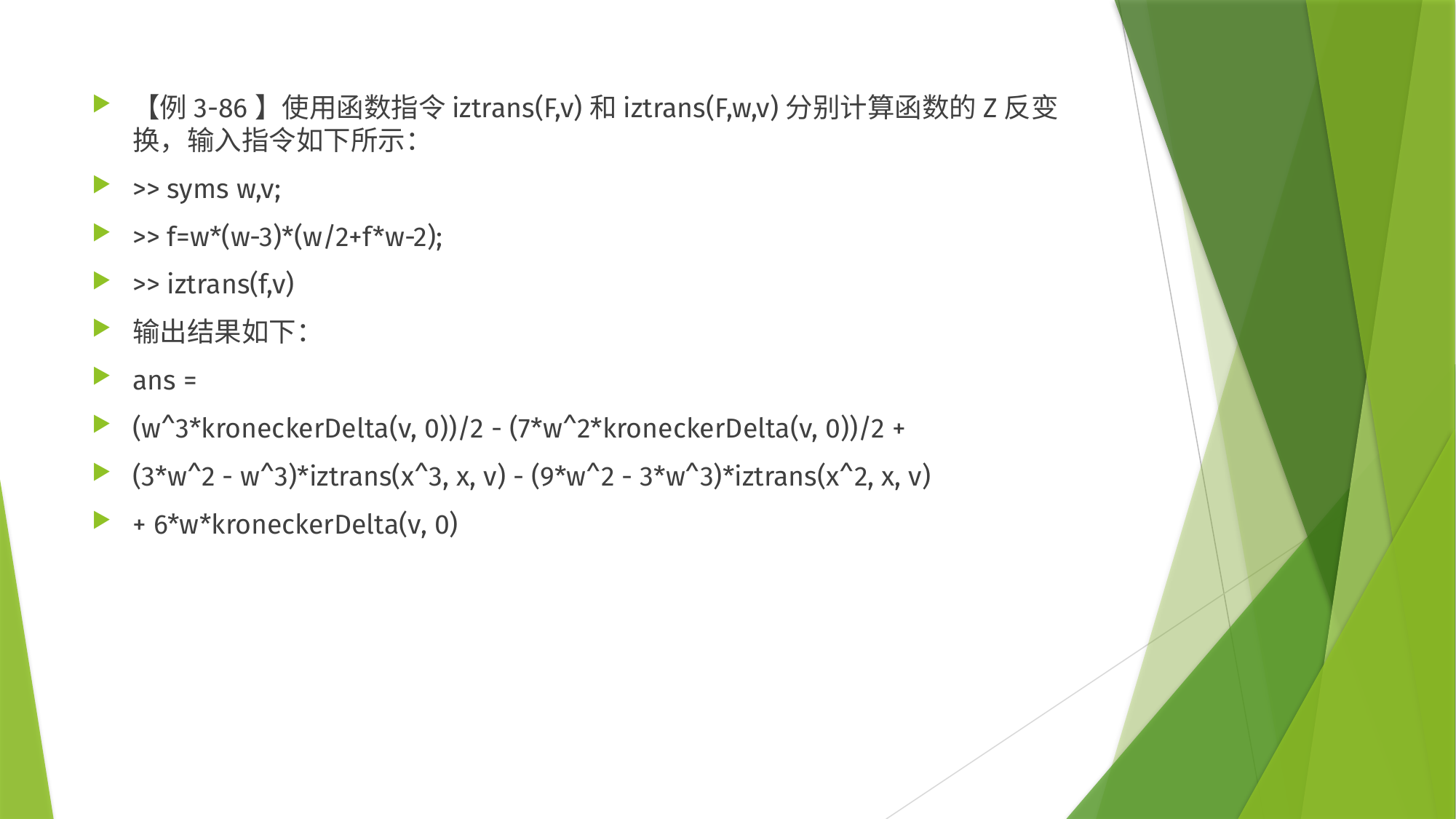

【例3-86】使用函数指令iztrans(F,v)和iztrans(F,w,v)分别计算函数的Z反变换，输入指令如下所示：
>> syms w,v;
>> f=w*(w-3)*(w/2+f*w-2);
>> iztrans(f,v)
输出结果如下：
ans =
(w^3*kroneckerDelta(v, 0))/2 - (7*w^2*kroneckerDelta(v, 0))/2 +
(3*w^2 - w^3)*iztrans(x^3, x, v) - (9*w^2 - 3*w^3)*iztrans(x^2, x, v)
+ 6*w*kroneckerDelta(v, 0)